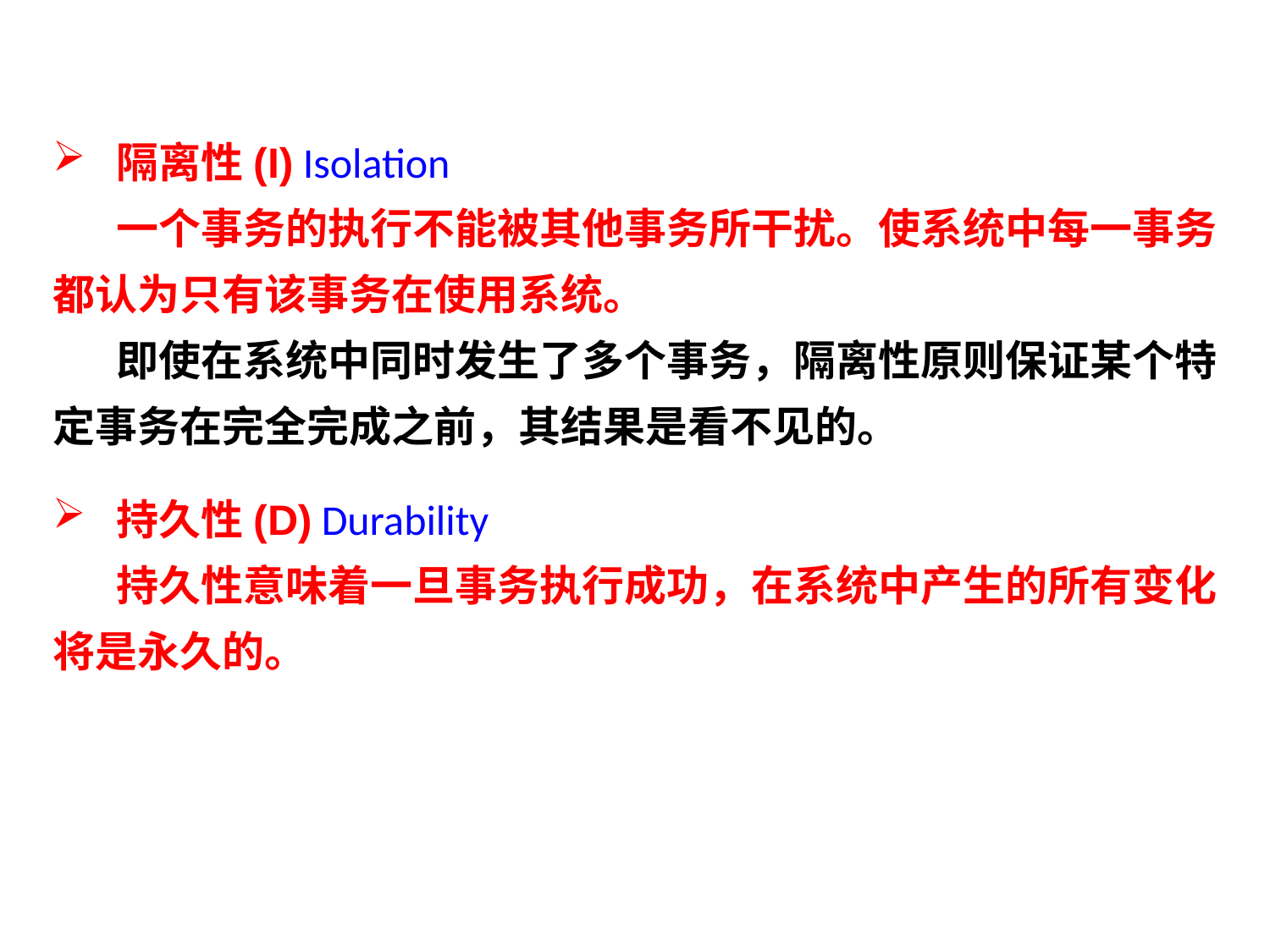

隔离性(I) Isolation
一个事务的执行不能被其他事务所干扰。使系统中每一事务都认为只有该事务在使用系统。
即使在系统中同时发生了多个事务，隔离性原则保证某个特定事务在完全完成之前，其结果是看不见的。
持久性(D) Durability
持久性意味着一旦事务执行成功，在系统中产生的所有变化将是永久的。